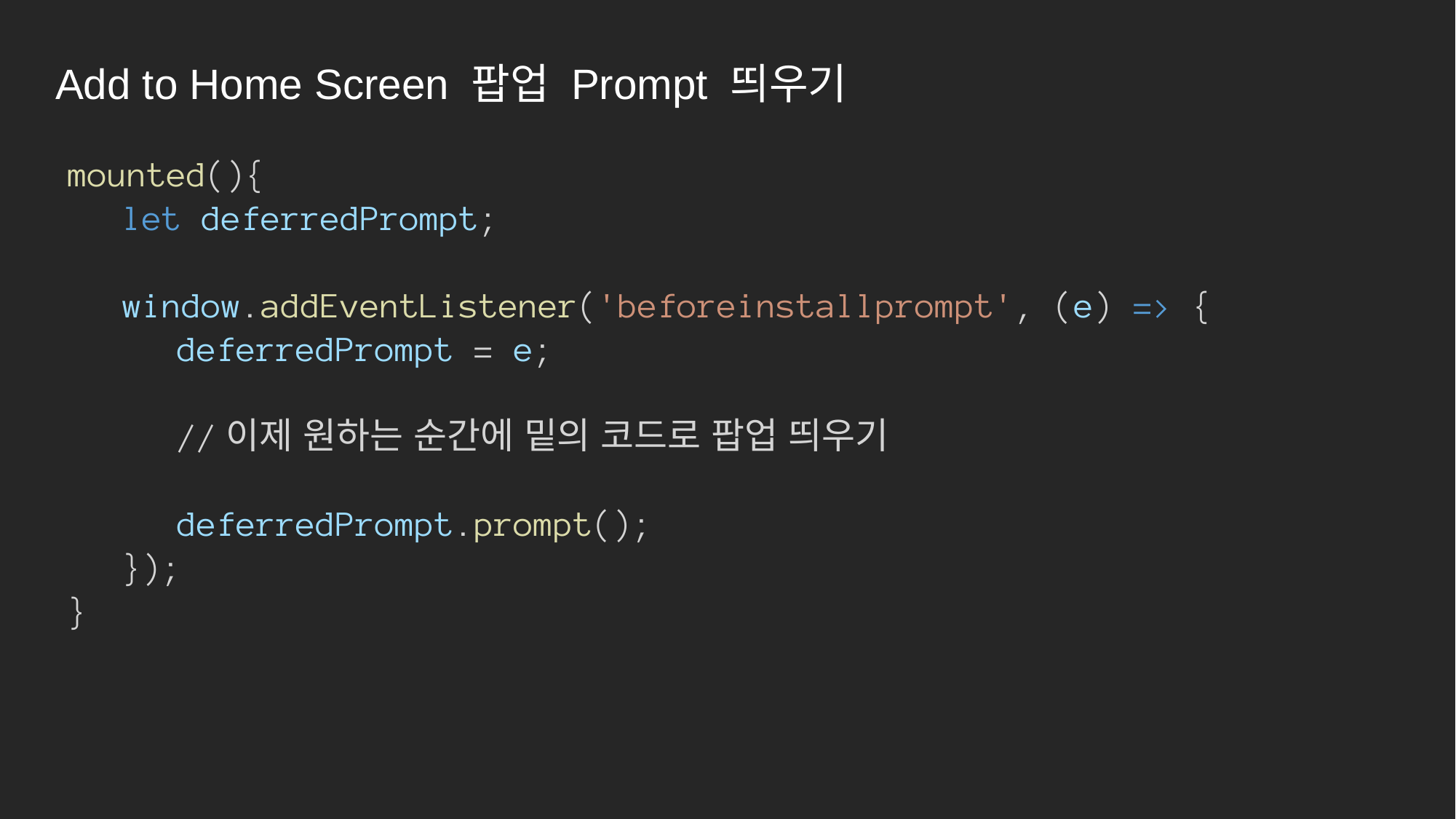

Add to Home Screen 팝업 Prompt 띄우기
mounted(){
let deferredPrompt;
window.addEventListener('beforeinstallprompt', (e) => {
deferredPrompt = e;

//이제 원하는 순간에 밑의 코드로 팝업 띄우기

deferredPrompt.prompt();
});
}